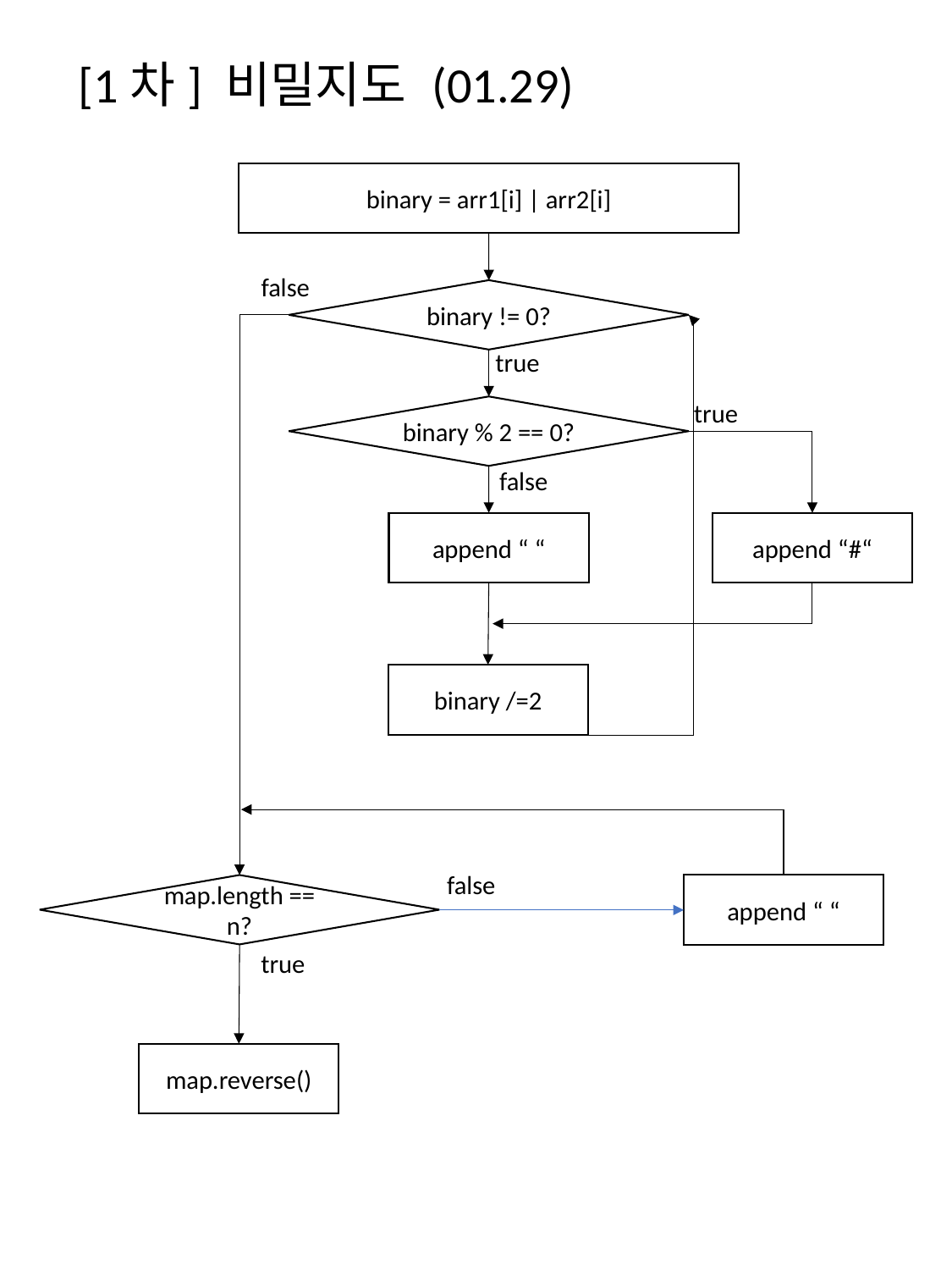

# [1차] 비밀지도 (01.29)
binary = arr1[i] | arr2[i]
false
binary != 0?
true
true
binary % 2 == 0?
false
append “ “
append “#“
binary /=2
false
append “ “
map.length == n?
true
map.reverse()